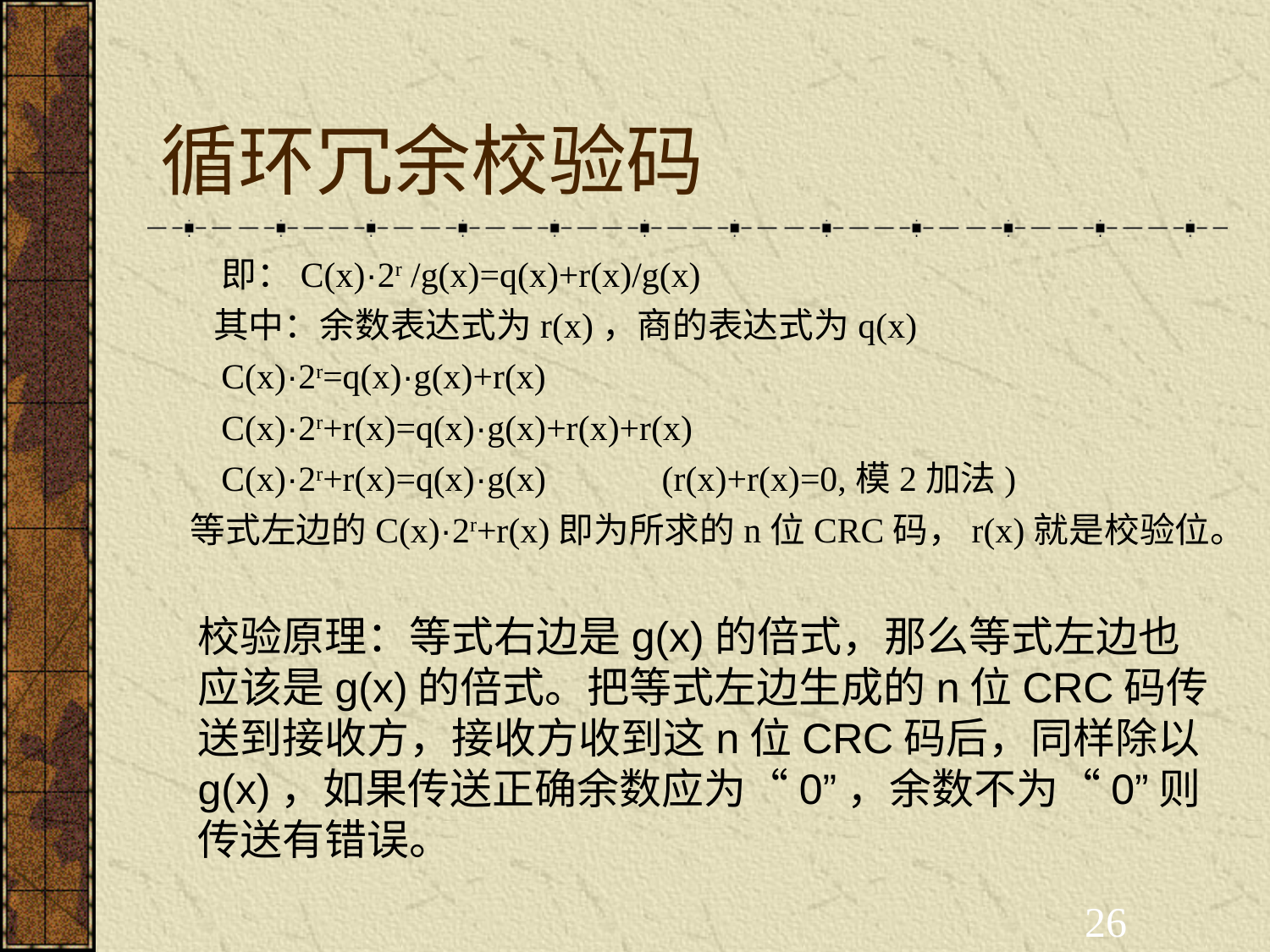

# 循环冗余校验码
        即：C(x)·2r /g(x)=q(x)+r(x)/g(x)
       其中：余数表达式为r(x)，商的表达式为q(x)
        C(x)·2r=q(x)·g(x)+r(x)
        C(x)·2r+r(x)=q(x)·g(x)+r(x)+r(x)
        C(x)·2r+r(x)=q(x)·g(x)             (r(x)+r(x)=0,模2加法)
    等式左边的C(x)·2r+r(x)即为所求的n位CRC码，r(x)就是校验位。

     校验原理：等式右边是g(x)的倍式，那么等式左边也应该是g(x)的倍式。把等式左边生成的n位CRC码传送到接收方，接收方收到这n位CRC码后，同样除以g(x)，如果传送正确余数应为“0”，余数不为“0”则传送有错误。
26